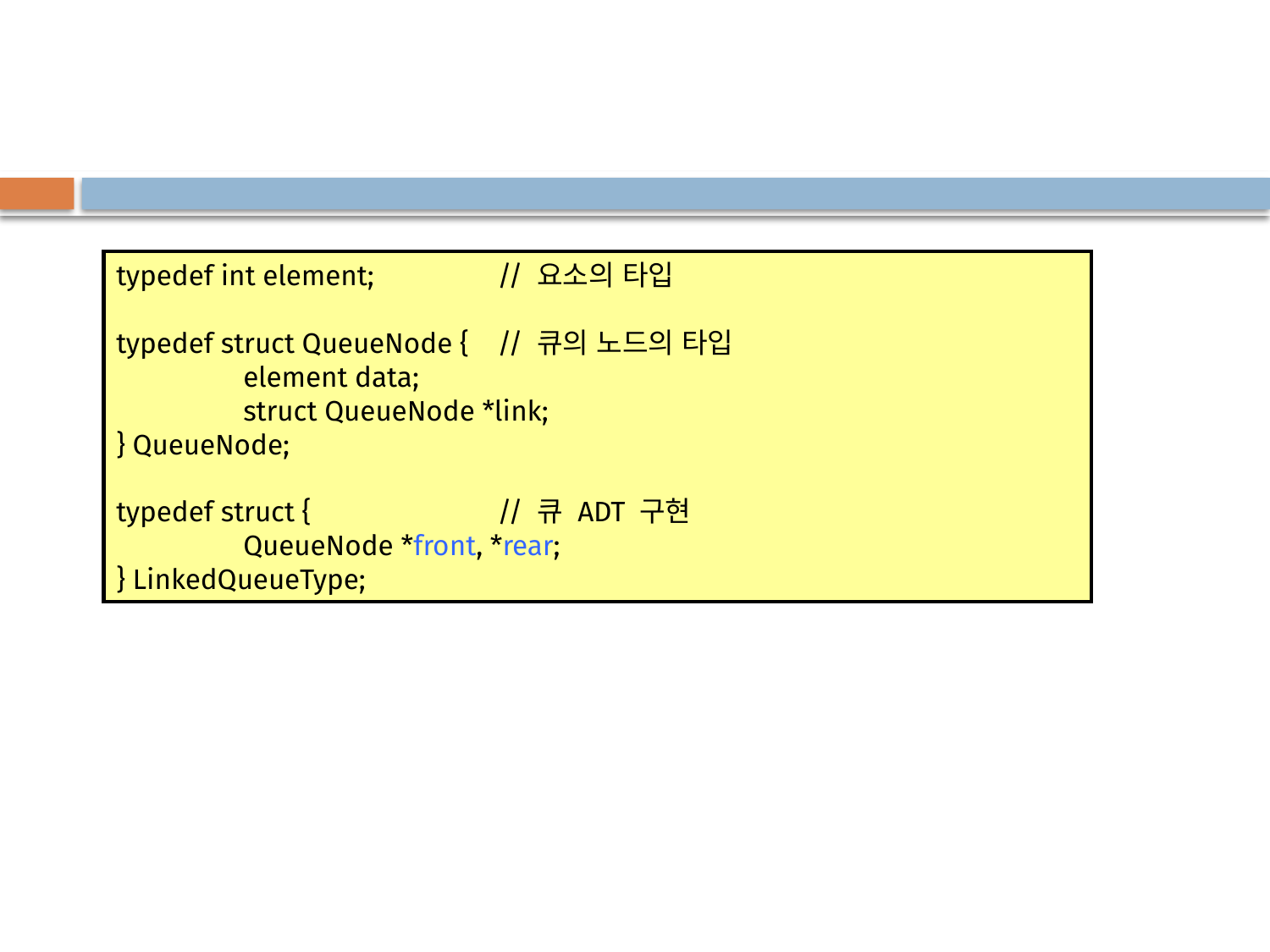

#
typedef int element;	// 요소의 타입

typedef struct QueueNode {	// 큐의 노드의 타입
	element data;
	struct QueueNode *link;
} QueueNode;

typedef struct {		// 큐 ADT 구현
	QueueNode *front, *rear;
} LinkedQueueType;